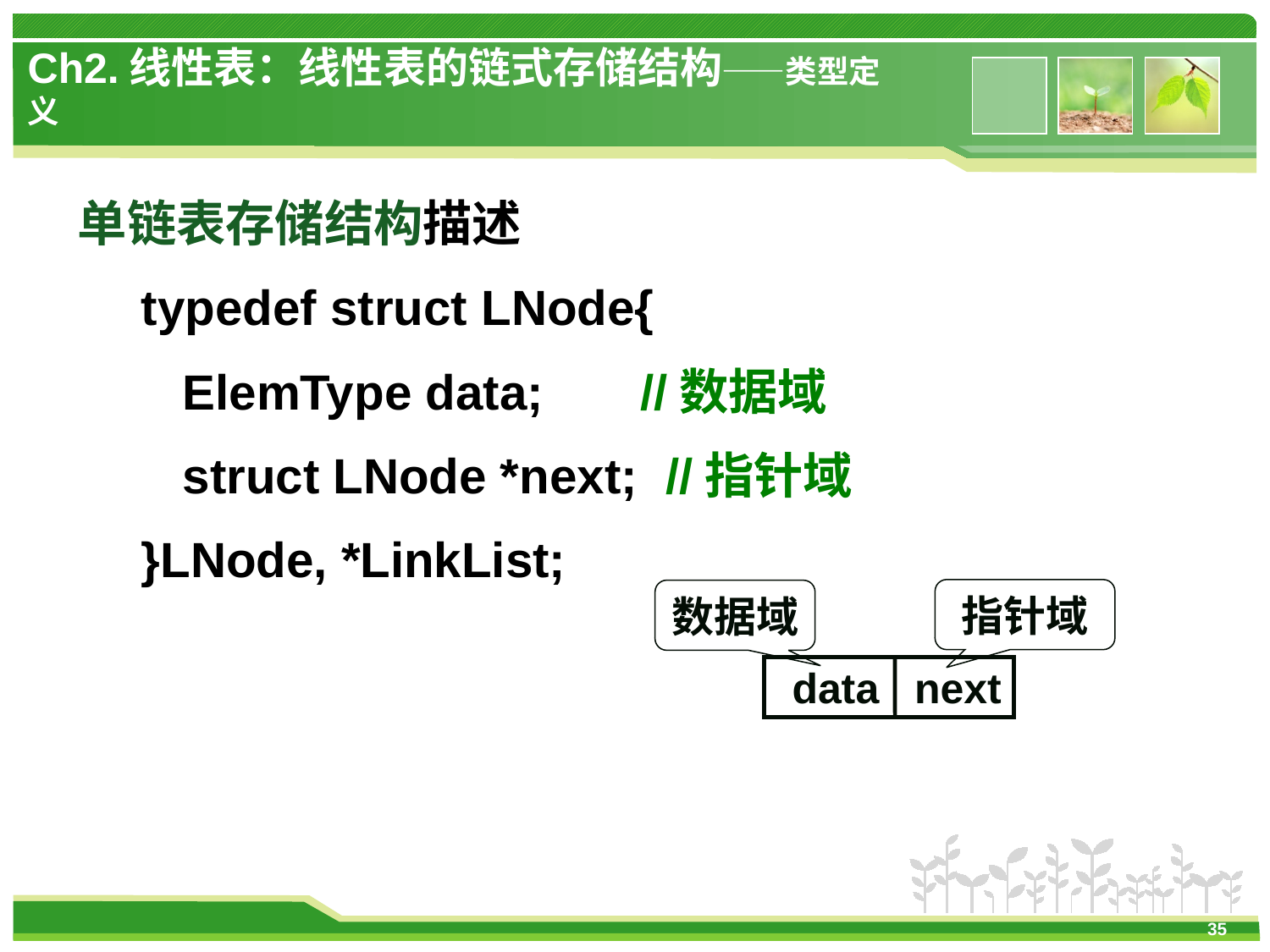

# Ch2.线性表：线性表的链式存储结构——类型定义
单链表存储结构描述
typedef struct LNode{
   ElemType data;       //数据域
   struct LNode *next;  //指针域
}LNode, *LinkList;

指针域
数据域
data   next

35